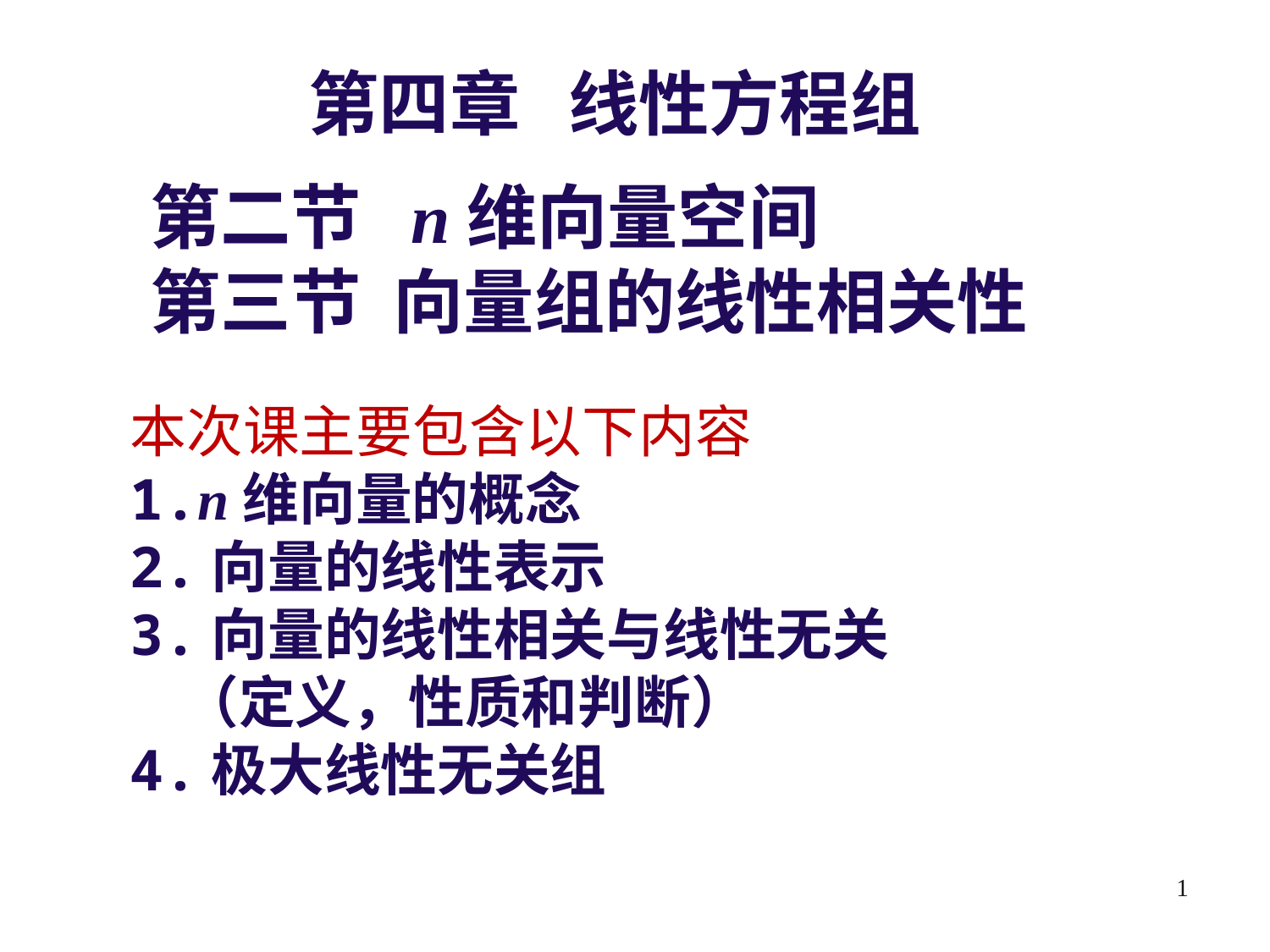

# 第四章   线性方程组
第二节  n维向量空间
第三节  向量组的线性相关性

本次课主要包含以下内容
1.n维向量的概念
2.向量的线性表示
3.向量的线性相关与线性无关
   （定义，性质和判断）
4.极大线性无关组

1